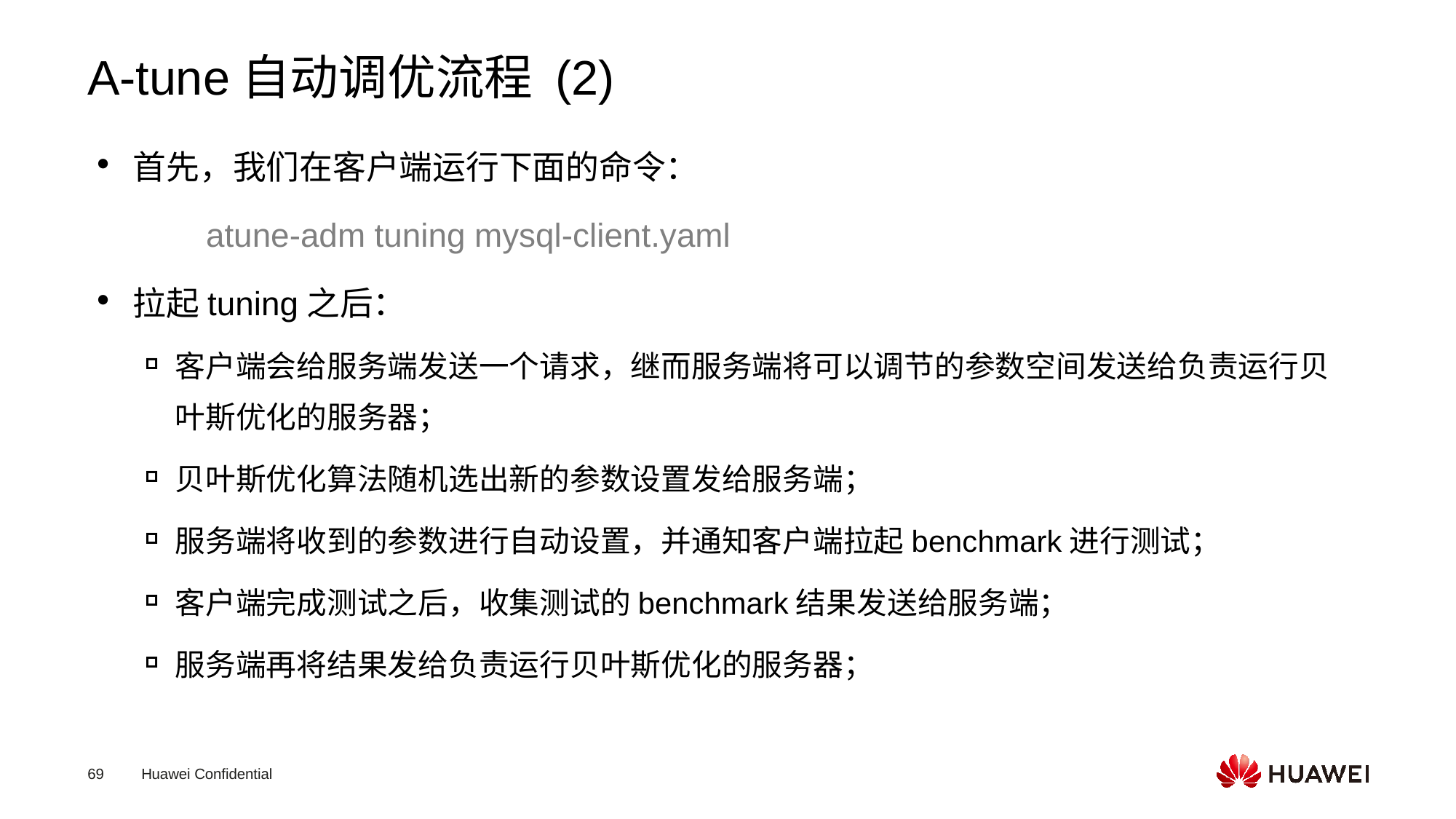

# A-tune自动调优流程 (2)
首先，我们在客户端运行下面的命令：
	atune-adm tuning mysql-client.yaml
拉起tuning之后：
客户端会给服务端发送一个请求，继而服务端将可以调节的参数空间发送给负责运行贝叶斯优化的服务器；
贝叶斯优化算法随机选出新的参数设置发给服务端；
服务端将收到的参数进行自动设置，并通知客户端拉起benchmark进行测试；
客户端完成测试之后，收集测试的benchmark结果发送给服务端；
服务端再将结果发给负责运行贝叶斯优化的服务器；